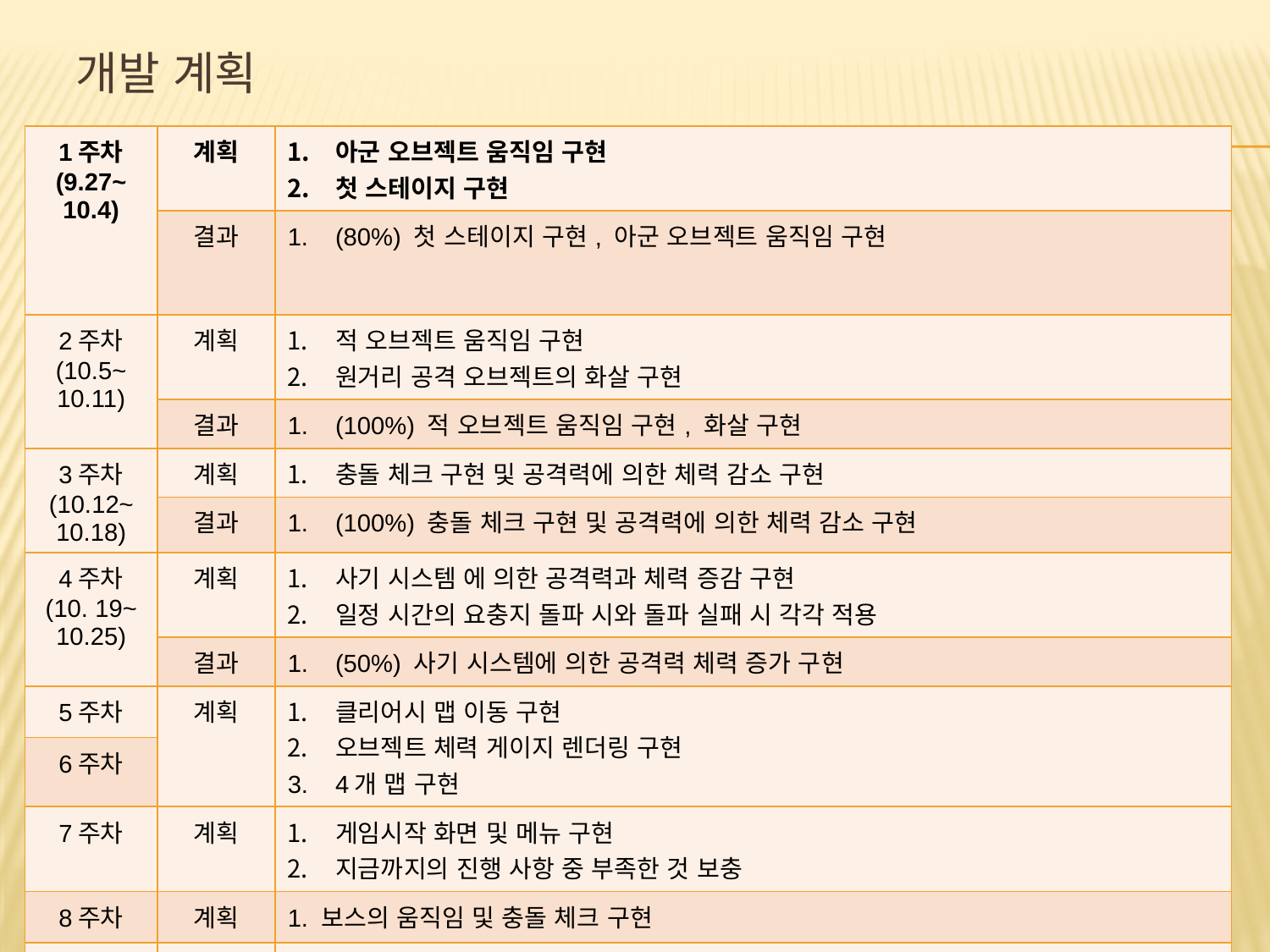

# 개발 계획
| 1주차 (9.27~ 10.4) | 계획 | 아군 오브젝트 움직임 구현 첫 스테이지 구현 |
| --- | --- | --- |
|  | 결과 | (80%) 첫 스테이지 구현, 아군 오브젝트 움직임 구현 |
| 2주차 (10.5~ 10.11) | 계획 | 적 오브젝트 움직임 구현 원거리 공격 오브젝트의 화살 구현 |
|  | 결과 | (100%) 적 오브젝트 움직임 구현, 화살 구현 |
| 3주차 (10.12~ 10.18) | 계획 | 충돌 체크 구현 및 공격력에 의한 체력 감소 구현 |
|  | 결과 | (100%) 충돌 체크 구현 및 공격력에 의한 체력 감소 구현 |
| 4주차 (10. 19~ 10.25) | 계획 | 사기 시스템 에 의한 공격력과 체력 증감 구현 일정 시간의 요충지 돌파 시와 돌파 실패 시 각각 적용 |
|  | 결과 | (50%) 사기 시스템에 의한 공격력 체력 증가 구현 |
| 5주차 | 계획 | 클리어시 맵 이동 구현 오브젝트 체력 게이지 렌더링 구현 4개 맵 구현 |
| 6주차 |  |  |
| 7주차 | 계획 | 게임시작 화면 및 메뉴 구현 지금까지의 진행 사항 중 부족한 것 보충 |
| 8주차 | 계획 | 1. 보스의 움직임 및 충돌 체크 구현 |
| 9주차 | 계획 | 시작 및 종료 구현 밸런스 조절 |
| 10주차 | 계획 | 1. 최종 점검 및 릴리즈 |